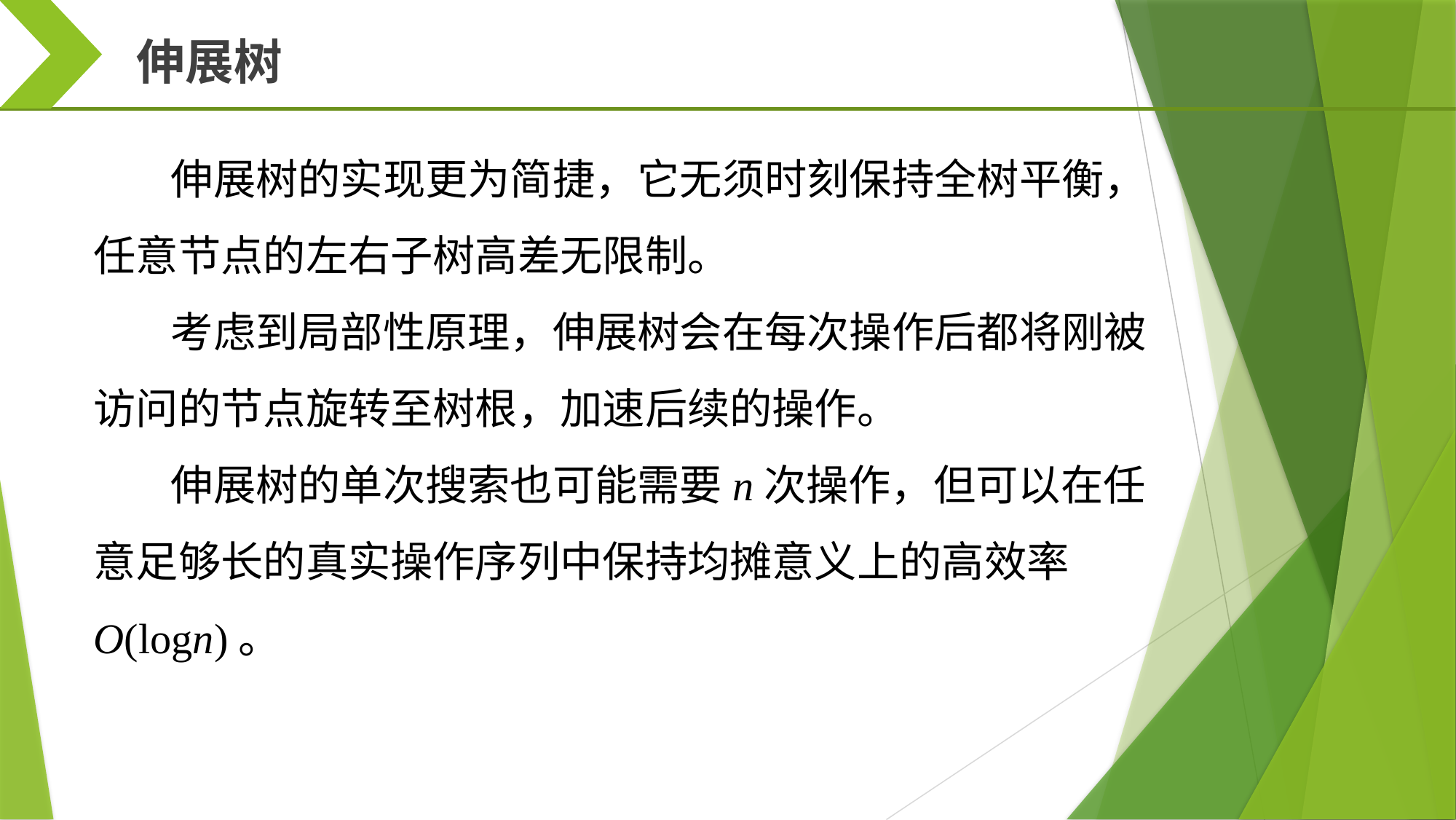

伸展树
伸展树的实现更为简捷，它无须时刻保持全树平衡，任意节点的左右子树高差无限制。
考虑到局部性原理，伸展树会在每次操作后都将刚被访问的节点旋转至树根，加速后续的操作。
伸展树的单次搜索也可能需要n次操作，但可以在任意足够长的真实操作序列中保持均摊意义上的高效率O(logn)。